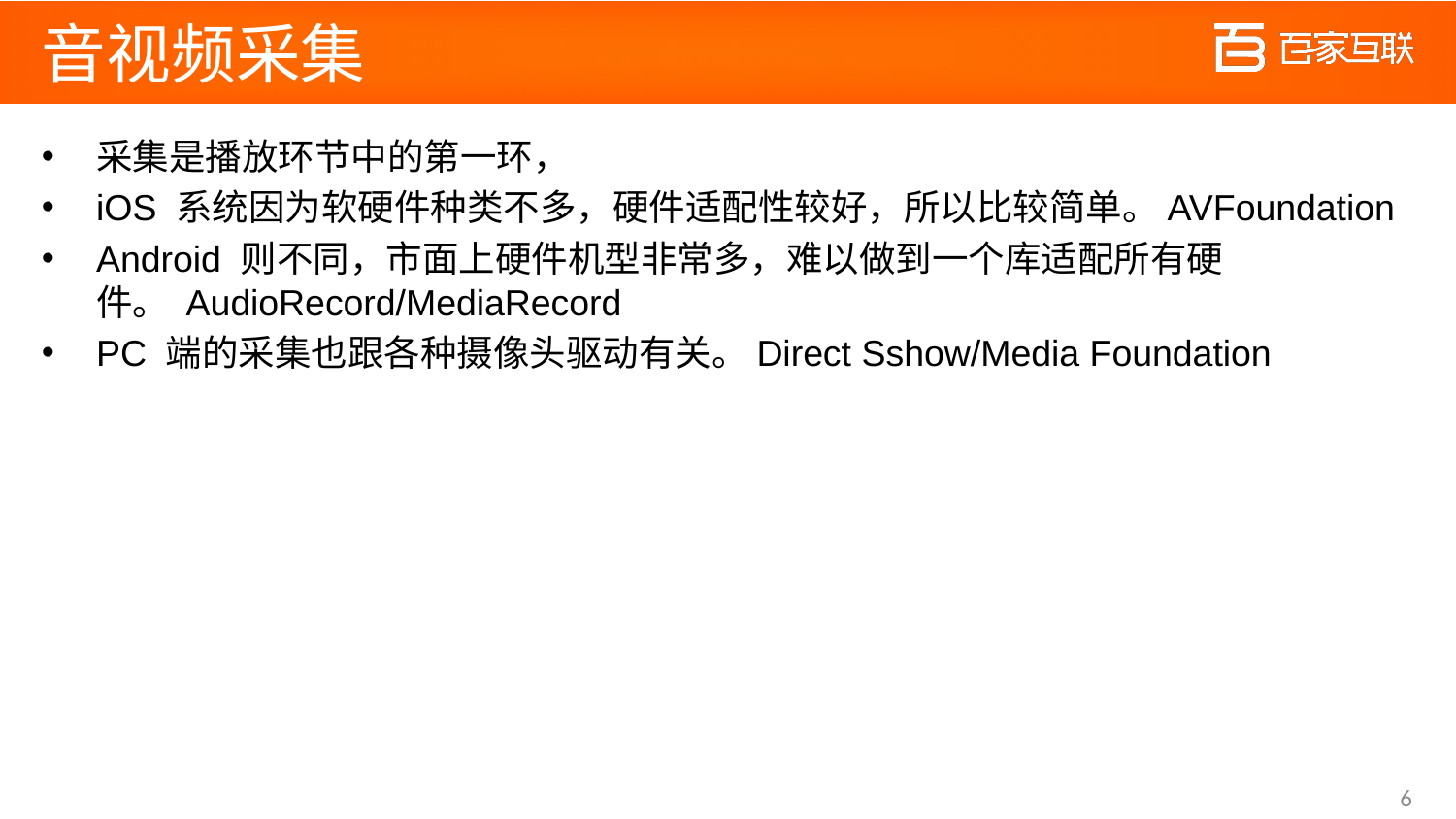

# 音视频采集
采集是播放环节中的第一环，
iOS 系统因为软硬件种类不多，硬件适配性较好，所以比较简单。AVFoundation
Android 则不同，市面上硬件机型非常多，难以做到一个库适配所有硬件。 AudioRecord/MediaRecord
PC 端的采集也跟各种摄像头驱动有关。Direct Sshow/Media Foundation
6